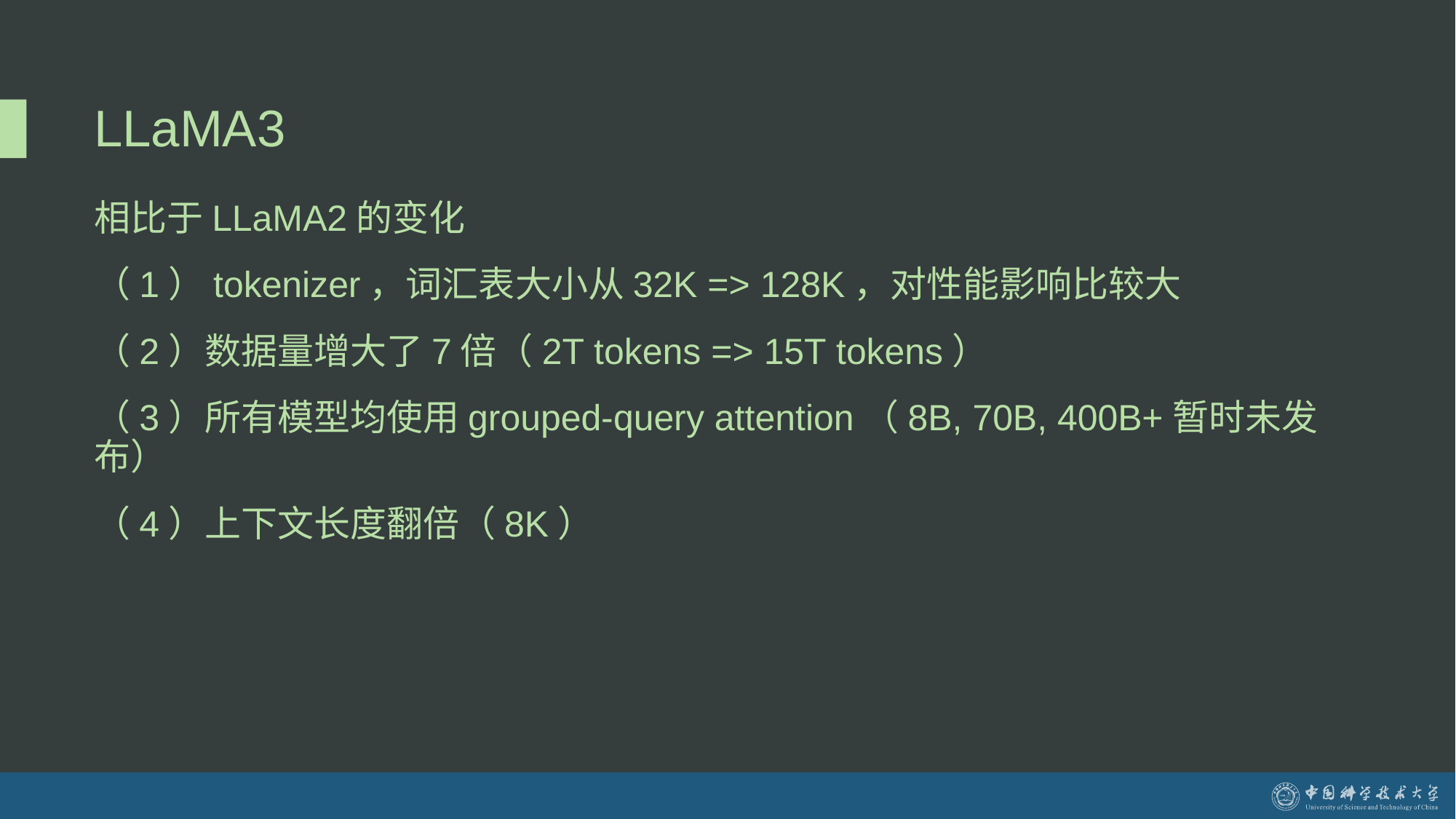

# LLaMA3
相比于LLaMA2的变化
（1）tokenizer，词汇表大小从32K => 128K，对性能影响比较大
（2）数据量增大了7倍（2T tokens => 15T tokens）
（3）所有模型均使用grouped-query attention（8B, 70B, 400B+暂时未发布）
（4）上下文长度翻倍（8K）